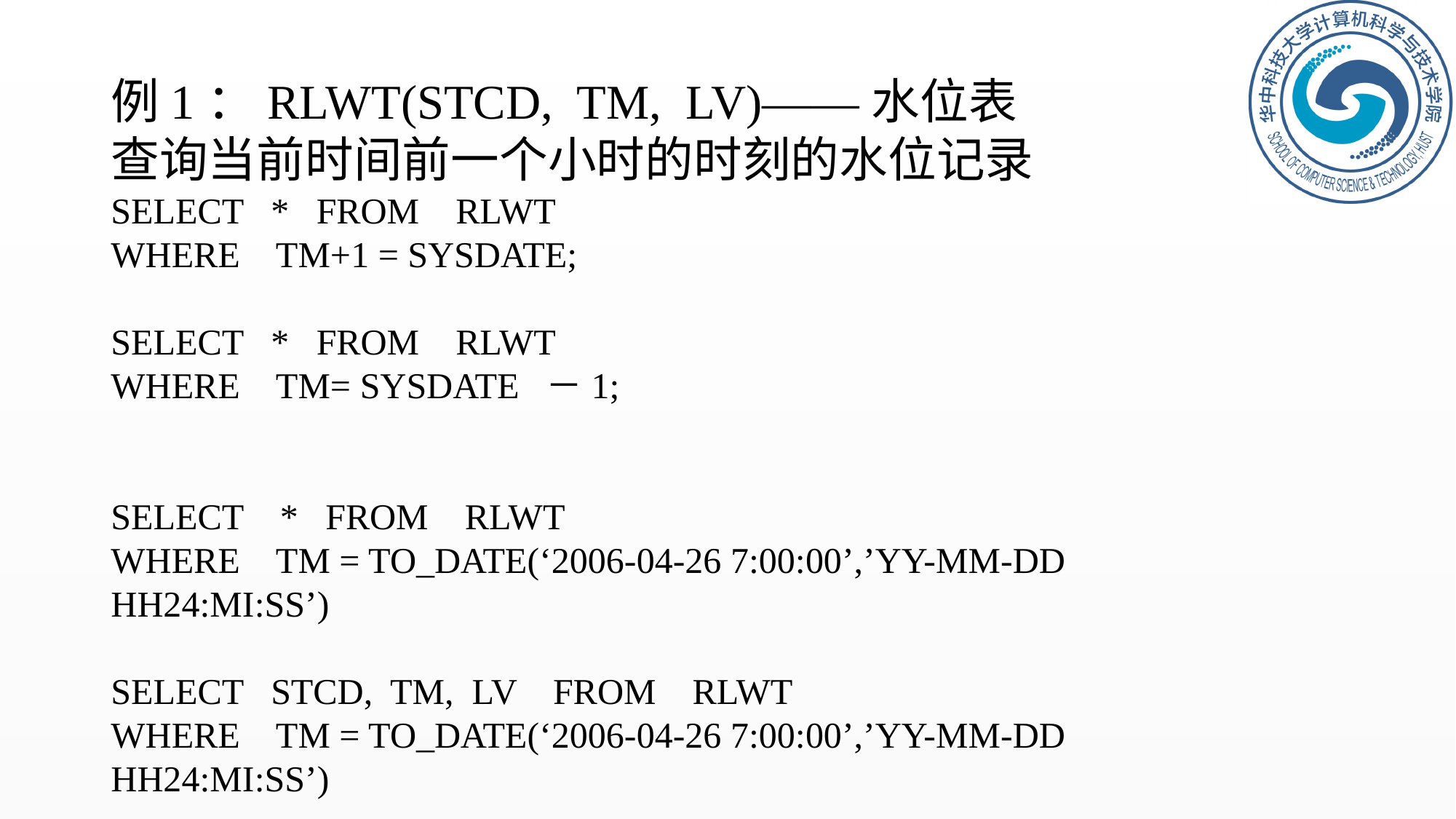

例1：RLWT(STCD,  TM,  LV)——水位表
查询当前时间前一个小时的时刻的水位记录
SELECT   *   FROM    RLWT
WHERE    TM+1 = SYSDATE;

SELECT   *   FROM    RLWT
WHERE    TM= SYSDATE  －1;

SELECT    *   FROM    RLWT
WHERE    TM = TO_DATE(‘2006-04-26 7:00:00’,’YY-MM-DD
HH24:MI:SS’)

SELECT   STCD,  TM,  LV    FROM    RLWT
WHERE    TM = TO_DATE(‘2006-04-26 7:00:00’,’YY-MM-DD
HH24:MI:SS’)